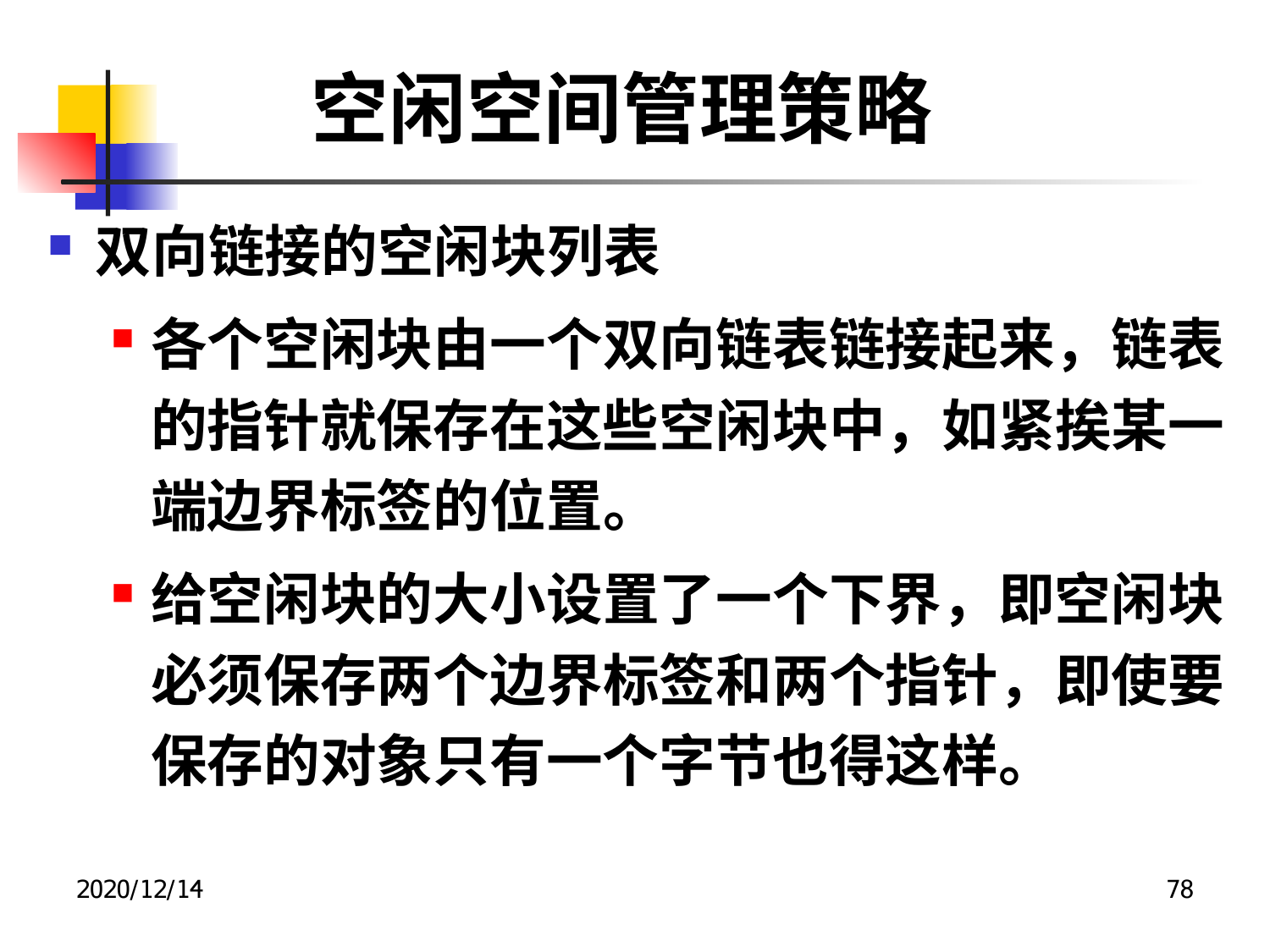

空闲空间管理策略
双向链接的空闲块列表
各个空闲块由一个双向链表链接起来，链表的指针就保存在这些空闲块中，如紧挨某一端边界标签的位置。
给空闲块的大小设置了一个下界，即空闲块必须保存两个边界标签和两个指针，即使要保存的对象只有一个字节也得这样。
2020/12/14
78